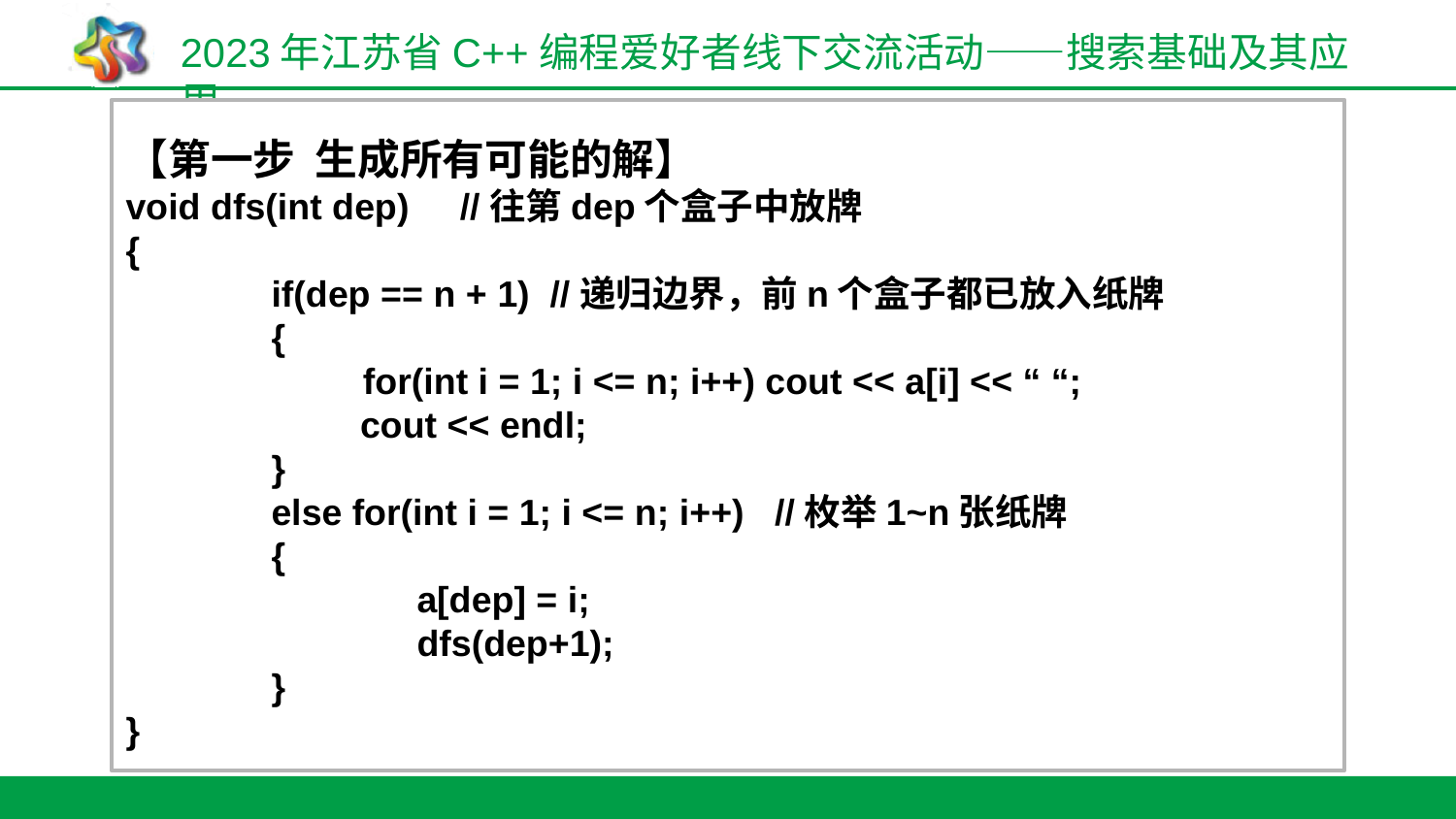

【第一步  生成所有可能的解】
void dfs(int dep)     //往第dep个盒子中放牌
{
	if(dep == n + 1)  //递归边界，前n个盒子都已放入纸牌
	{
	         for(int i = 1; i <= n; i++) cout << a[i] << “ “;
                       cout << endl;
	}
	else for(int i = 1; i <= n; i++)   //枚举1~n张纸牌
	{
		a[dep] = i;
		dfs(dep+1);
	}
}